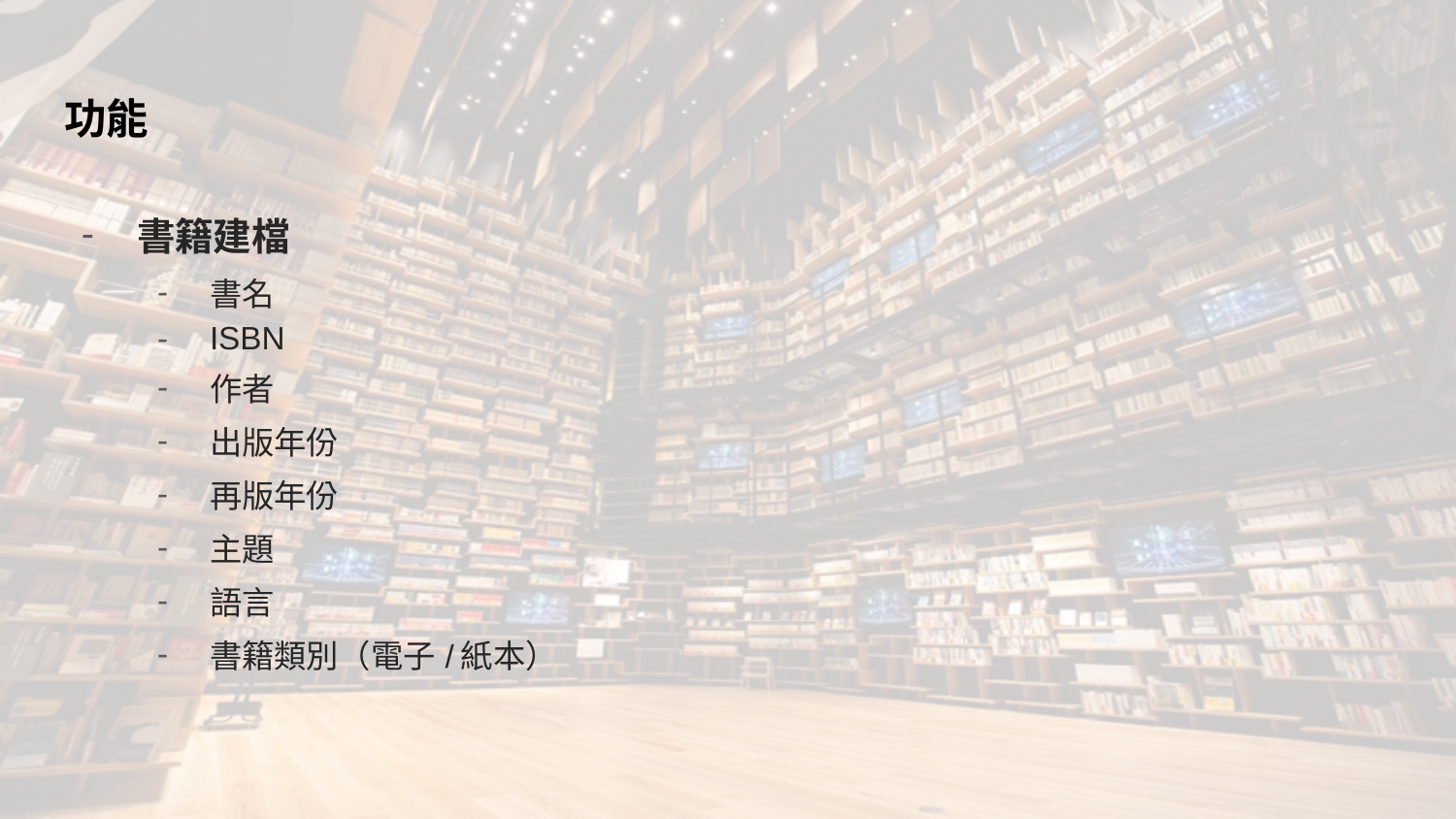

# 功能
書籍建檔
書名
ISBN
作者
出版年份
再版年份
主題
語言
書籍類別（電子/紙本）